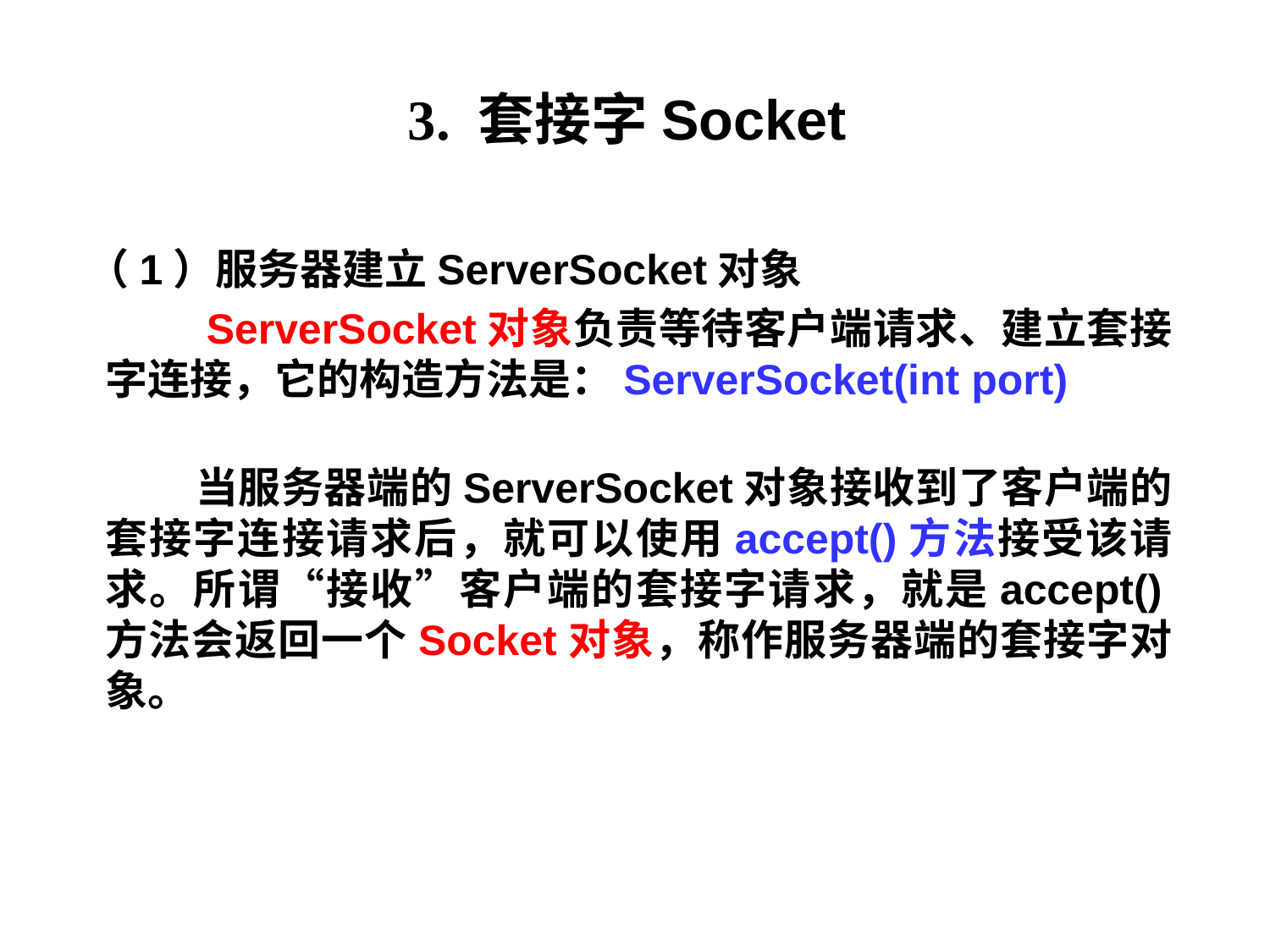

# 3. 套接字Socket
  （1）服务器建立ServerSocket对象
            ServerSocket对象负责等待客户端请求、建立套接字连接，它的构造方法是：ServerSocket(int port)

               当服务器端的ServerSocket对象接收到了客户端的套接字连接请求后，就可以使用accept()方法接受该请求。所谓“接收”客户端的套接字请求，就是accept()方法会返回一个Socket对象，称作服务器端的套接字对象。